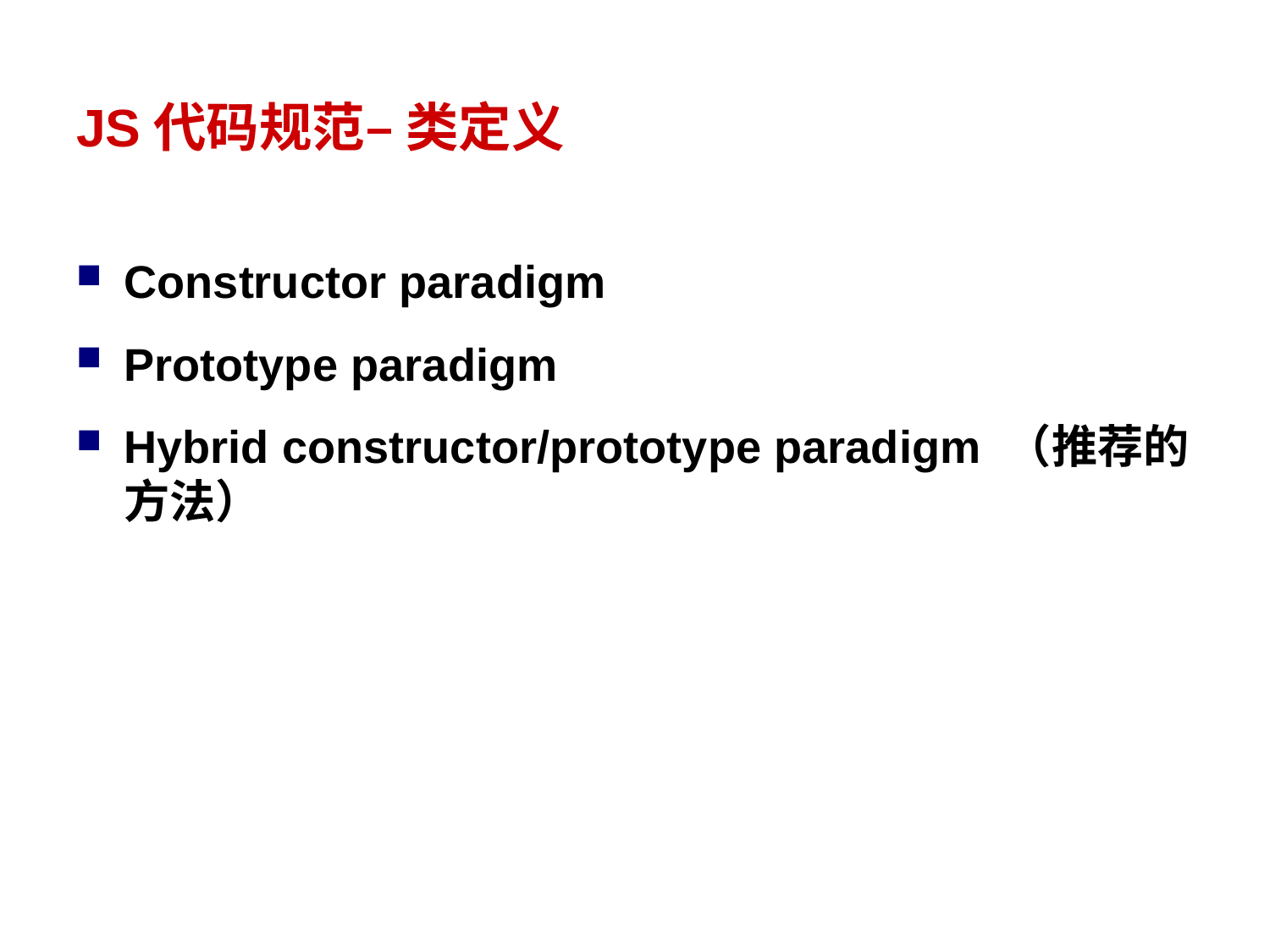

# JS代码规范– 类定义
Constructor paradigm
Prototype paradigm
Hybrid constructor/prototype paradigm （推荐的方法）